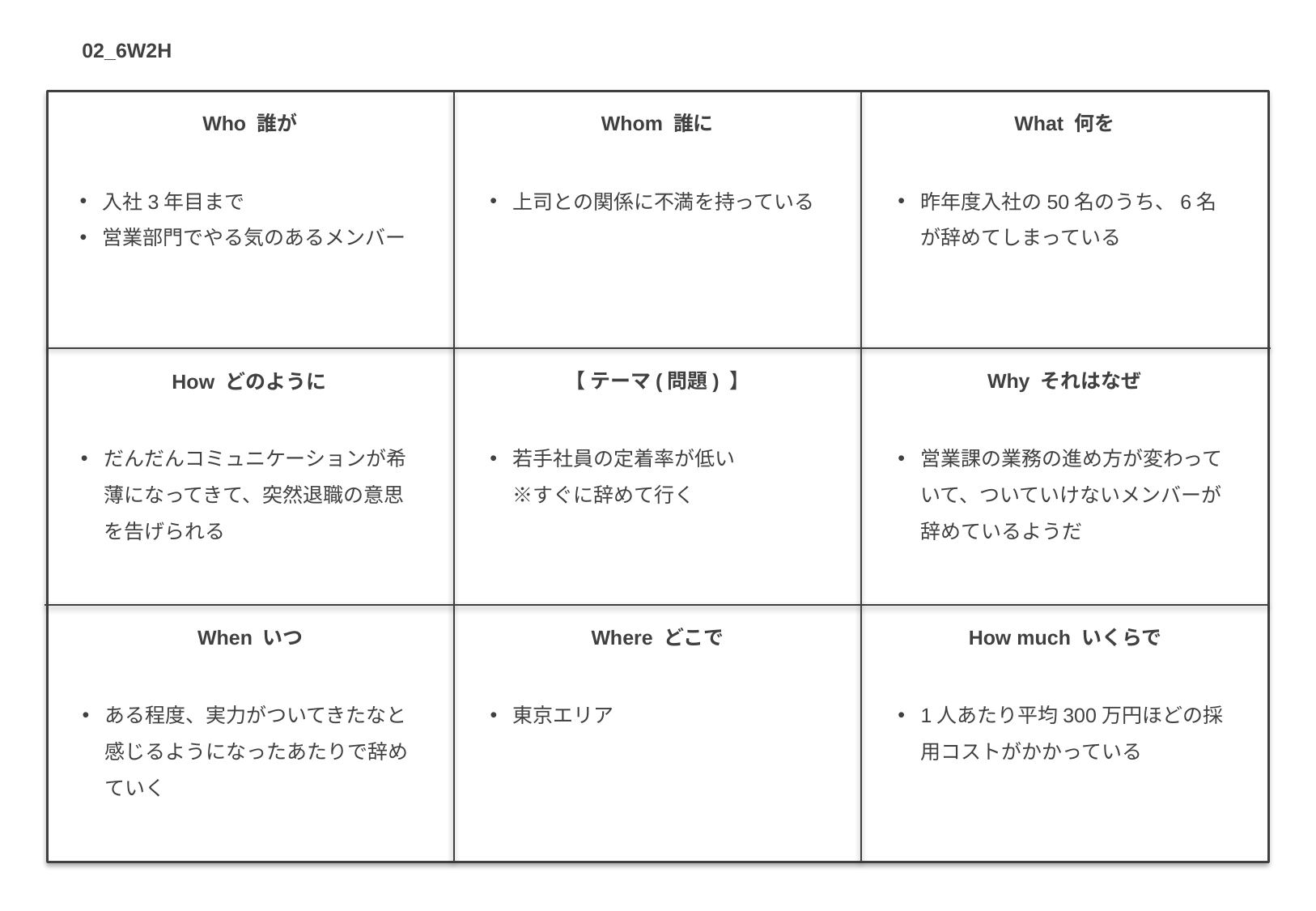

02_6W2H

Whom 誰に
Who 誰が
What 何を
入社3年目まで
営業部門でやる気のあるメンバー
上司との関係に不満を持っている
昨年度入社の50名のうち、6名が辞めてしまっている
【 テーマ(問題) 】
Why それはなぜ
How どのように
だんだんコミュニケーションが希薄になってきて、突然退職の意思を告げられる
若手社員の定着率が低い
※すぐに辞めて行く
営業課の業務の進め方が変わっていて、ついていけないメンバーが辞めているようだ
Where どこで
When いつ
How much いくらで
ある程度、実力がついてきたなと感じるようになったあたりで辞めていく
東京エリア
1人あたり平均300万円ほどの採用コストがかかっている